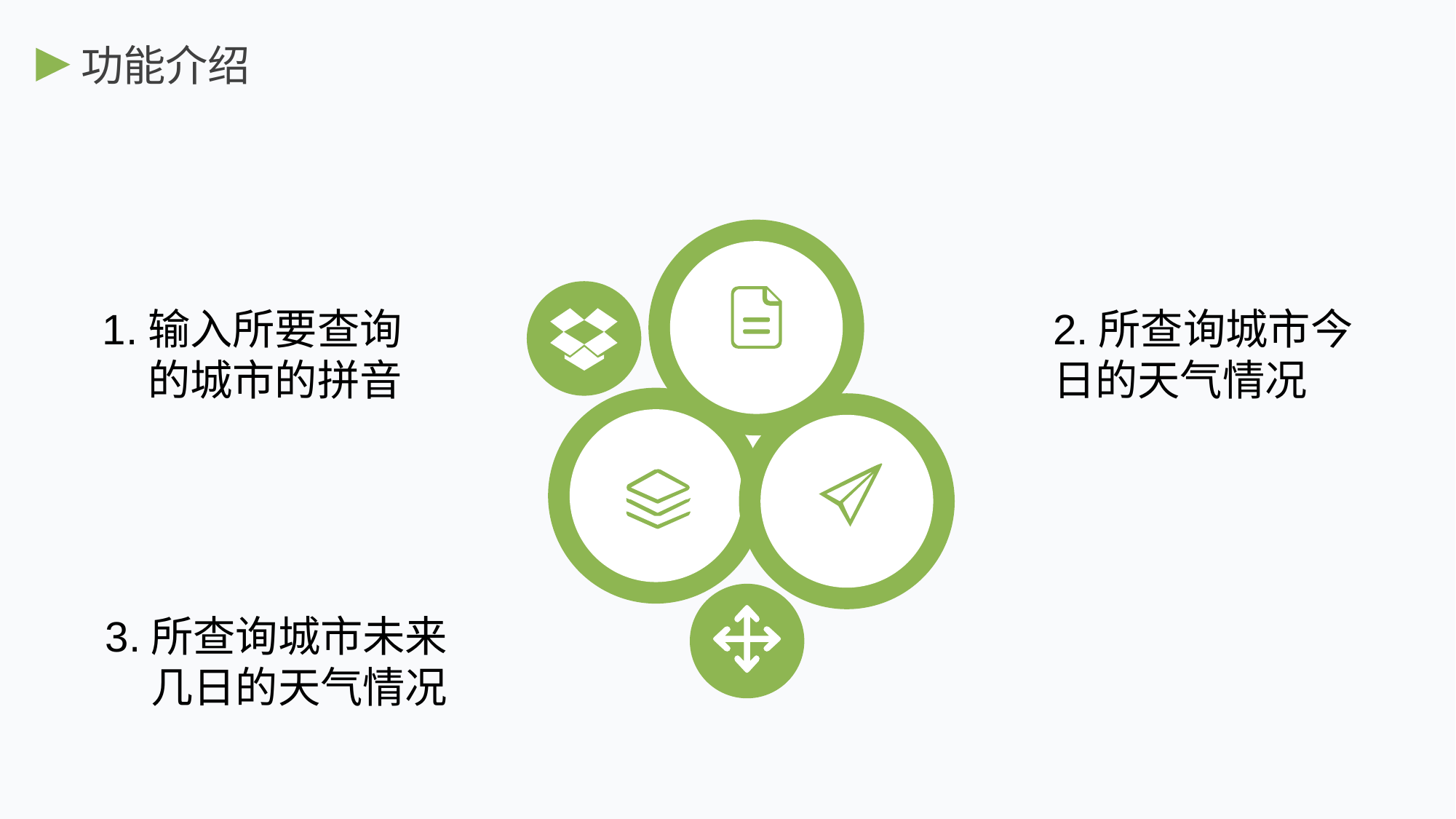

功能介绍

1.输入所要查询的城市的拼音

2.所查询城市今日的天气情况

3.所查询城市未来几日的天气情况